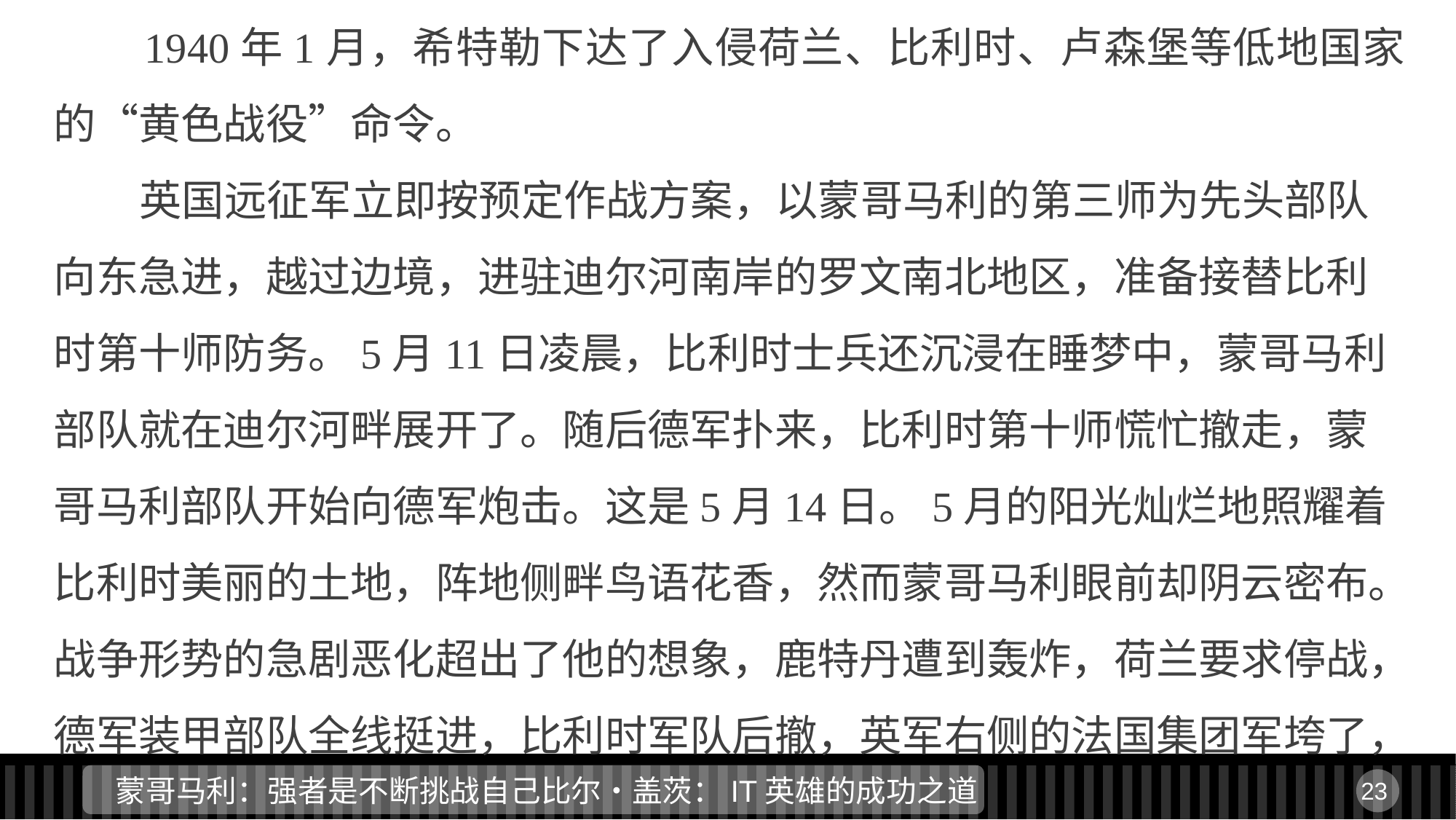

1940年1月，希特勒下达了入侵荷兰、比利时、卢森堡等低地国家的“黄色战役”命令。
        英国远征军立即按预定作战方案，以蒙哥马利的第三师为先头部队向东急进，越过边境，进驻迪尔河南岸的罗文南北地区，准备接替比利时第十师防务。5月11日凌晨，比利时士兵还沉浸在睡梦中，蒙哥马利部队就在迪尔河畔展开了。随后德军扑来，比利时第十师慌忙撤走，蒙哥马利部队开始向德军炮击。这是5月14日。5月的阳光灿烂地照耀着比利时美丽的土地，阵地侧畔鸟语花香，然而蒙哥马利眼前却阴云密布。战争形势的急剧恶化超出了他的想象，鹿特丹遭到轰炸，荷兰要求停战，德军装甲部队全线挺进，比利时军队后撤，英军右侧的法国集团军垮了，